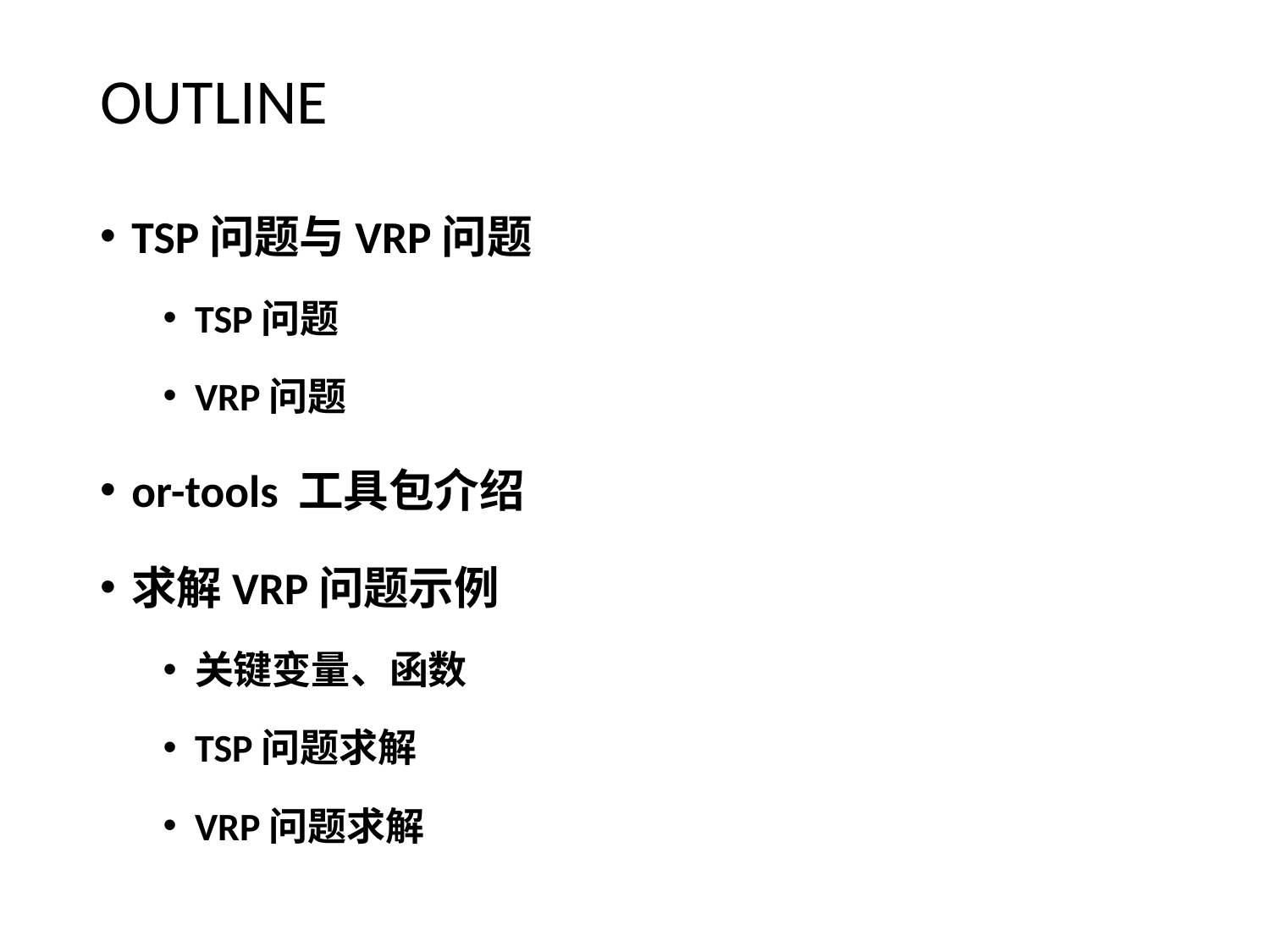

# OUTLINE
TSP问题与VRP问题
TSP问题
VRP问题
or-tools 工具包介绍
求解VRP问题示例
关键变量、函数
TSP问题求解
VRP问题求解